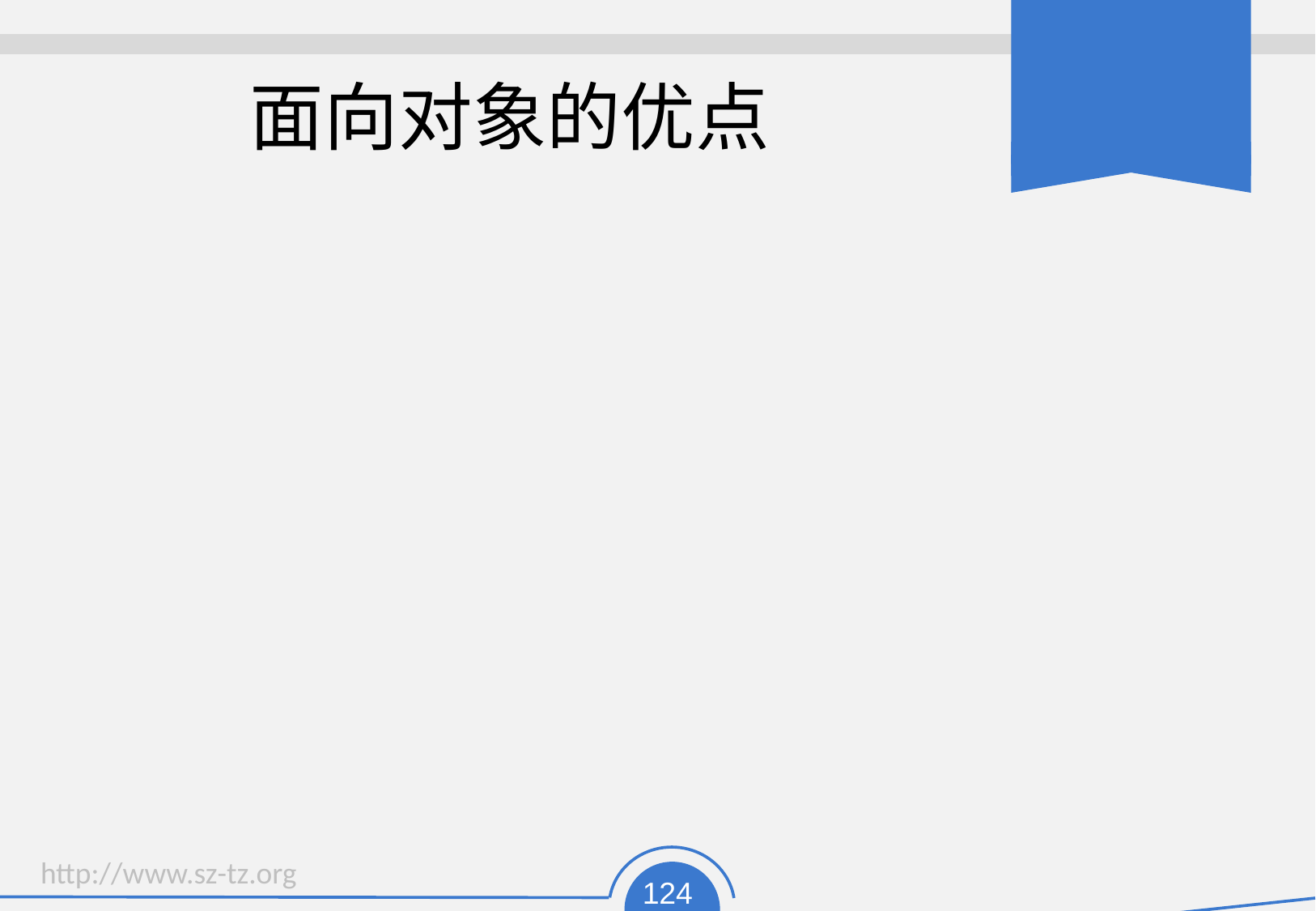

# 面向对象的优点

其次，采用面向对象方法可以使系统各部分各司其职、各尽所能。
对象之间的耦合性一定要低（比如不同硬盘和不同主板之间的关系）。这样才能
使每个对象本身做成最好的。
对于对象的要求：高内聚、低耦合，这样容易拼装成为一个系统。
实现高内聚就是要最大限度低提高复用性（复用性好是因为高内聚）。
可复用性是OOP的基础。
对象的功能越简单，复用性就越好。（对象的耦合性弱，复用性就比较强）
可扩展性
系统的可插入性，是在系统中加入新的对象之后的系统稳定性。
 对象的可替换性，是在系统中替换原有的对象之后的系统的稳定性。